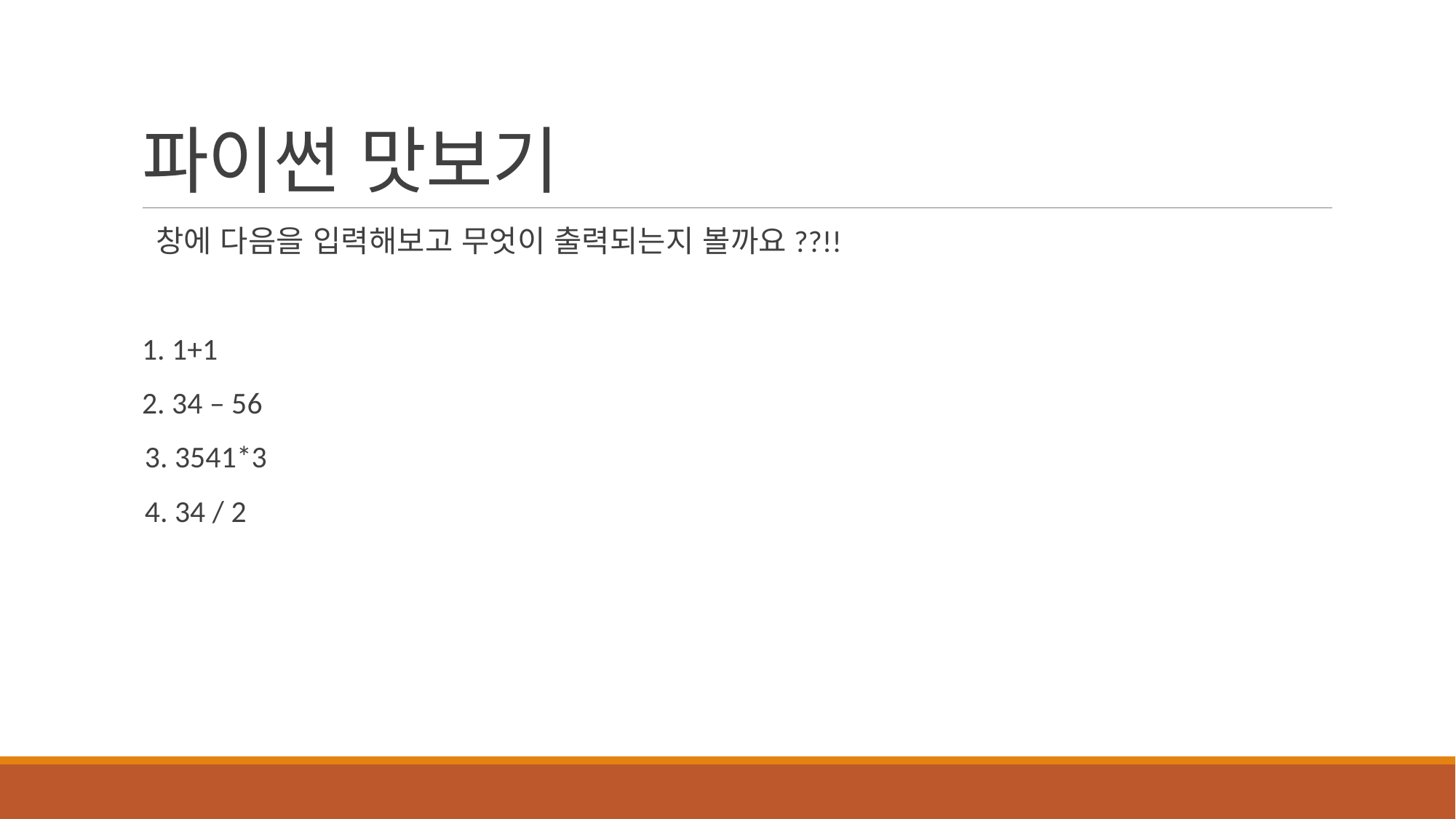

# 파이썬 맛보기
 창에 다음을 입력해보고 무엇이 출력되는지 볼까요??!!

1. 1+1
2. 34 – 56
  3. 3541*3
  4. 34 / 2